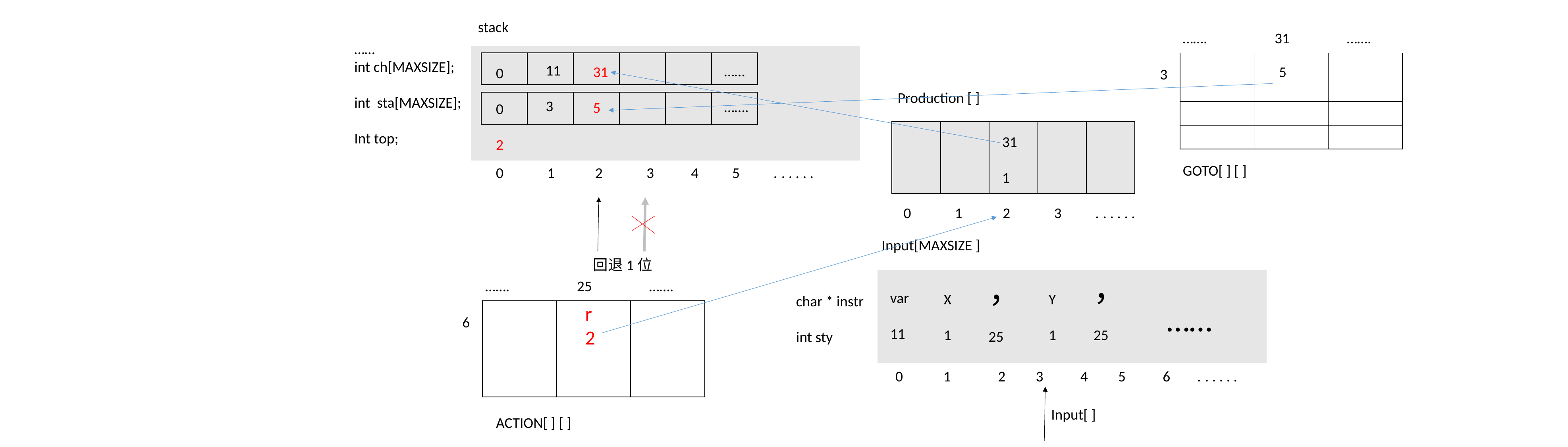

stack
…….                    31                 …….
……
int ch[MAXSIZE];
int  sta[MAXSIZE];
Int top;
|  |
| --- |
|  |  |  |  |  |  |
| --- | --- | --- | --- | --- | --- |
|  |  |  |
| --- | --- | --- |
|  |  |  |
|  |  |  |
11

3

……

…….
31

5
5
0

0

2
3
Production [ ]
|  |  |  |  |  |  |
| --- | --- | --- | --- | --- | --- |
|  |  |  |  |  |
| --- | --- | --- | --- | --- |
31

1
GOTO[ ] [ ]
0             1            2             3           4          5          . . . . . .
0             1            2             3          . . . . . .
Input[MAXSIZE ]
回退1位
，

25
，

25
|  |  |  |  |  |  |
| --- | --- | --- | --- | --- | --- |
…….                    25                 …….
var

11
Y

1
X

1
char * instr

int sty
……
r
2
|  |  |  |
| --- | --- | --- |
|  |  |  |
|  |  |  |
6
0            1              2         3           4         5           6        . . . . . .
Input[ ]
ACTION[ ] [ ]